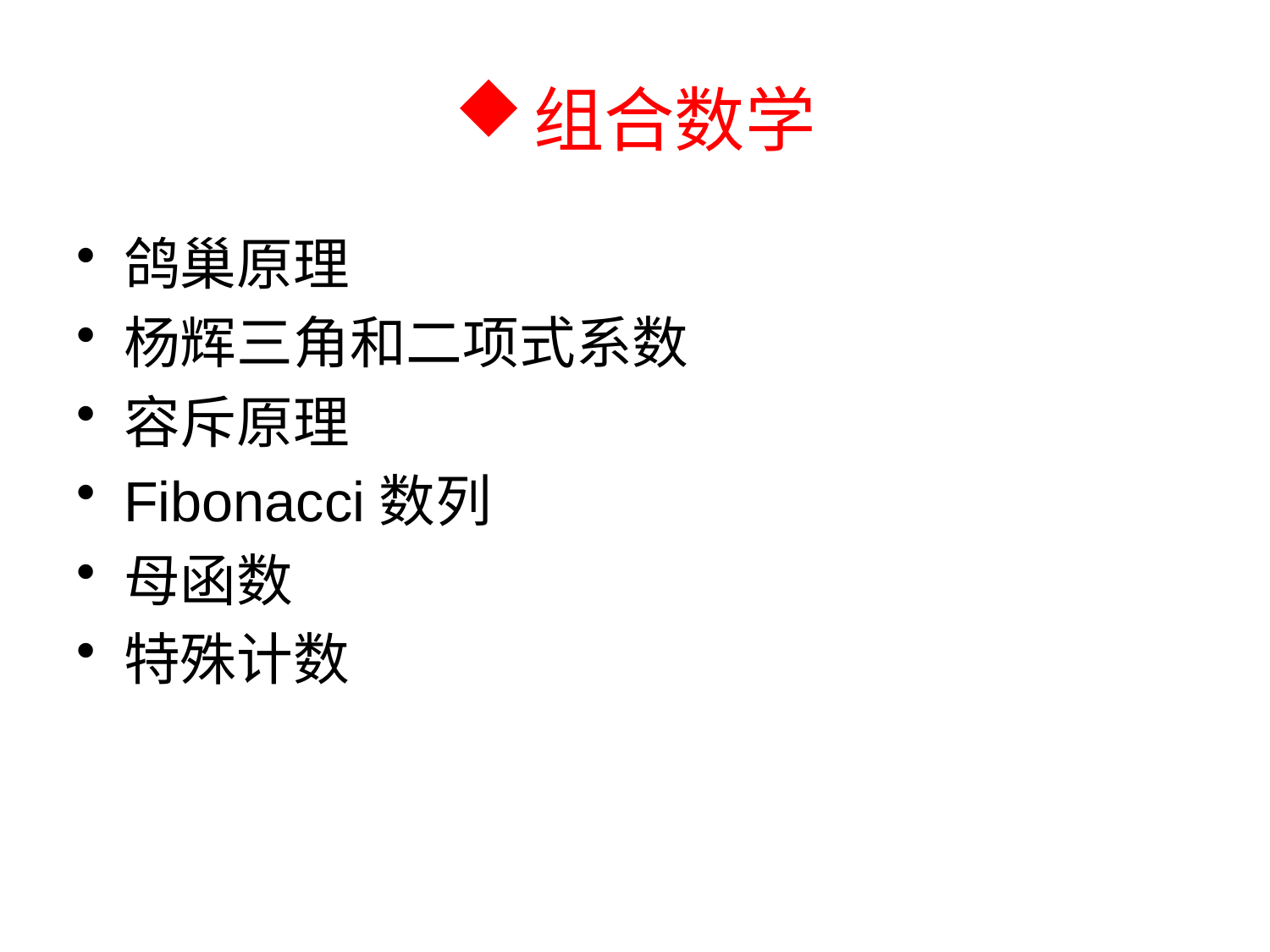

# 组合数学
鸽巢原理
杨辉三角和二项式系数
容斥原理
Fibonacci数列
母函数
特殊计数